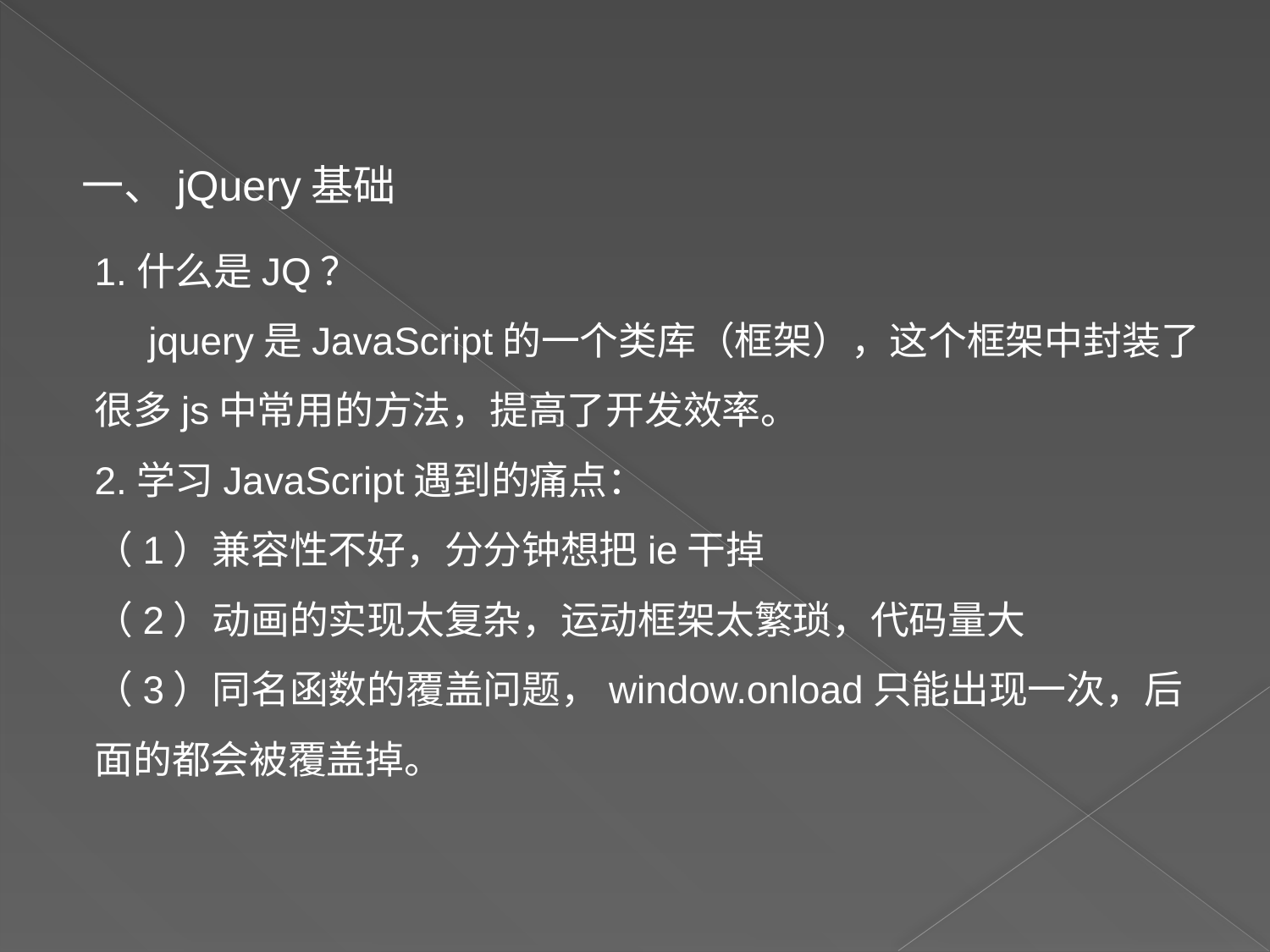

一、jQuery基础
1.什么是JQ？
     jquery是JavaScript的一个类库（框架），这个框架中封装了很多js中常用的方法，提高了开发效率。
2.学习JavaScript遇到的痛点：
（1）兼容性不好，分分钟想把ie干掉
（2）动画的实现太复杂，运动框架太繁琐，代码量大
（3）同名函数的覆盖问题，window.onload只能出现一次，后面的都会被覆盖掉。